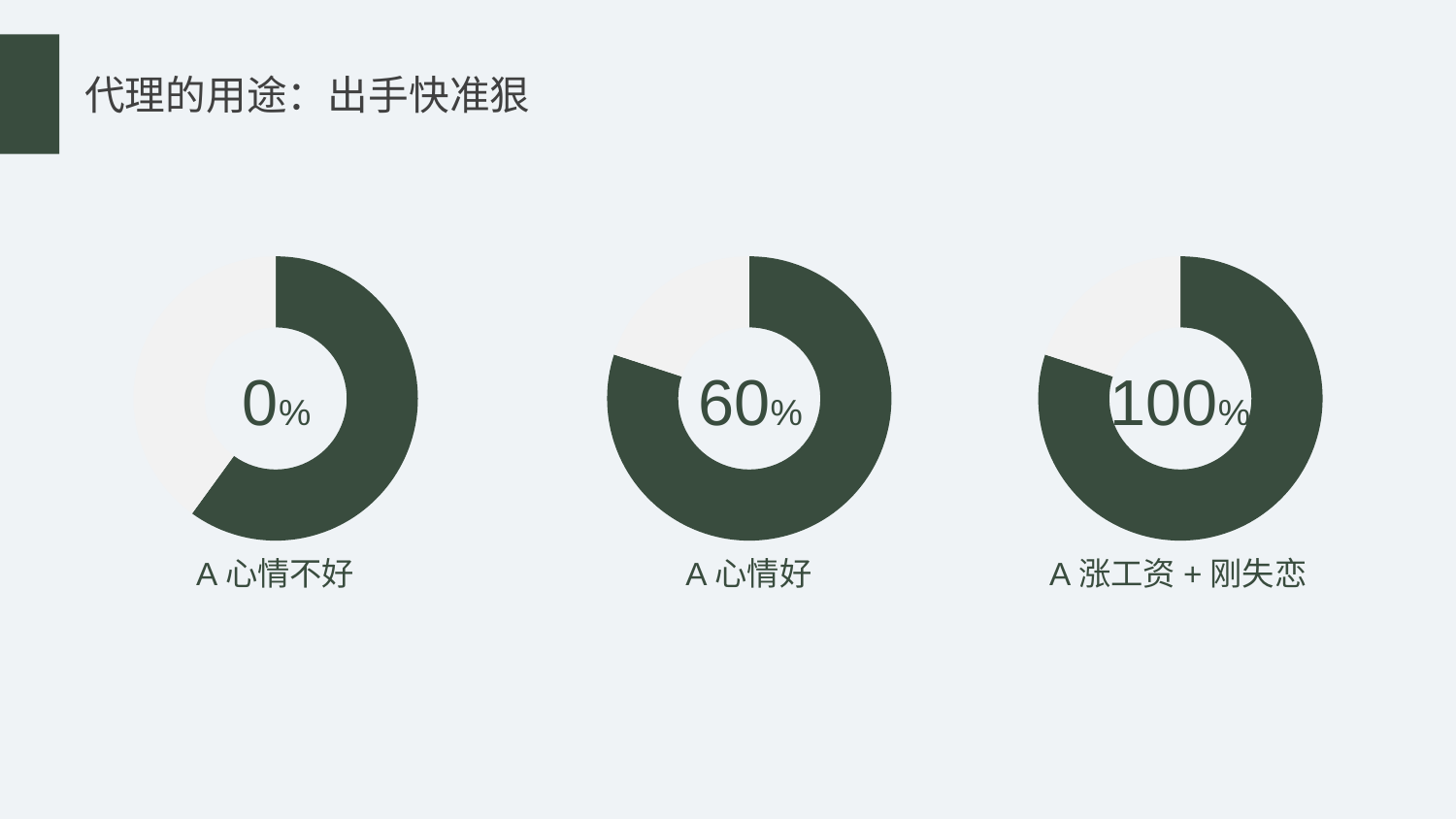

代理的用途：出手快准狠

### Chart

| Category | 销售额 |
|---|---|
| 第一季度 | 6.0 |
| 第二季度 | 4.0 |
0%

### Chart

| Category | 销售额 |
|---|---|
| 第一季度 | 8.0 |
| 第二季度 | 2.0 |
60%
A心情好

### Chart

| Category | 销售额 |
|---|---|
| 第一季度 | 8.0 |
| 第二季度 | 2.0 |
100%
A涨工资+刚失恋
A心情不好